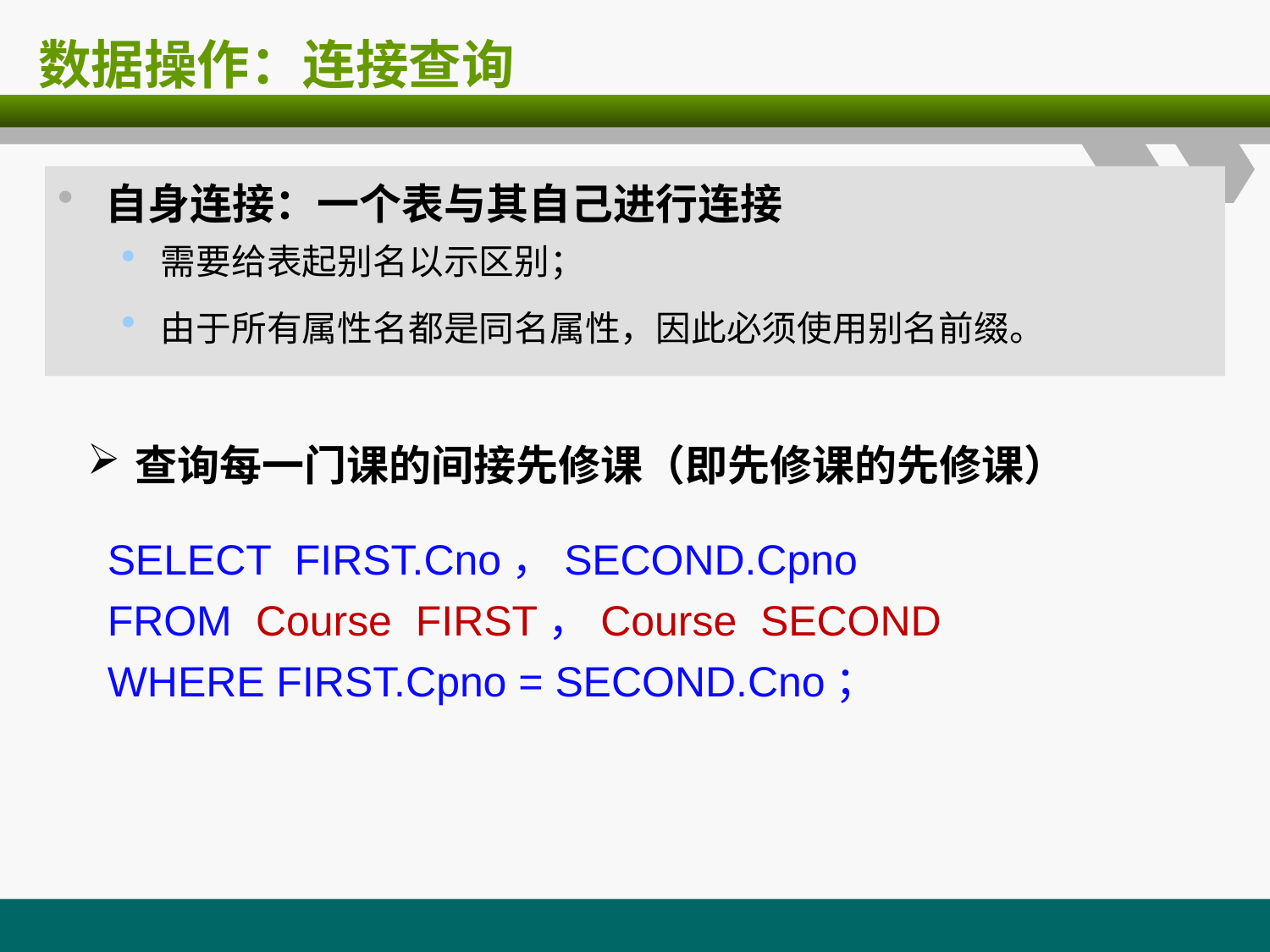

# 数据操作：连接查询
自身连接：一个表与其自己进行连接
需要给表起别名以示区别；
由于所有属性名都是同名属性，因此必须使用别名前缀。
查询每一门课的间接先修课（即先修课的先修课）
SELECT  FIRST.Cno，SECOND.Cpno
FROM  Course  FIRST，Course  SECOND
WHERE FIRST.Cpno = SECOND.Cno；